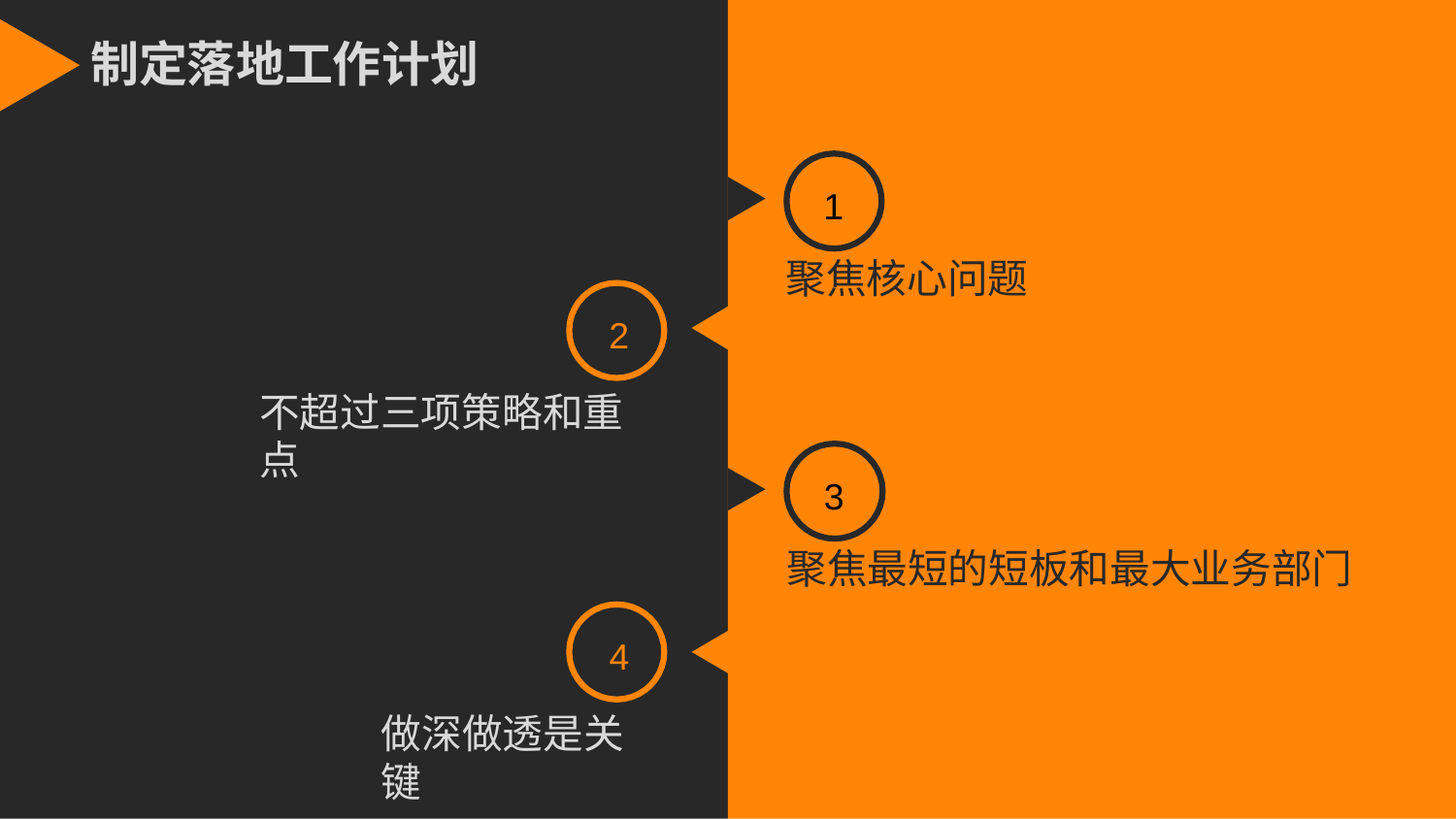

# 制定落地工作计划

1
聚焦核心问题

2
不超过三项策略和重点

3
聚焦最短的短板和最大业务部门

4
做深做透是关键